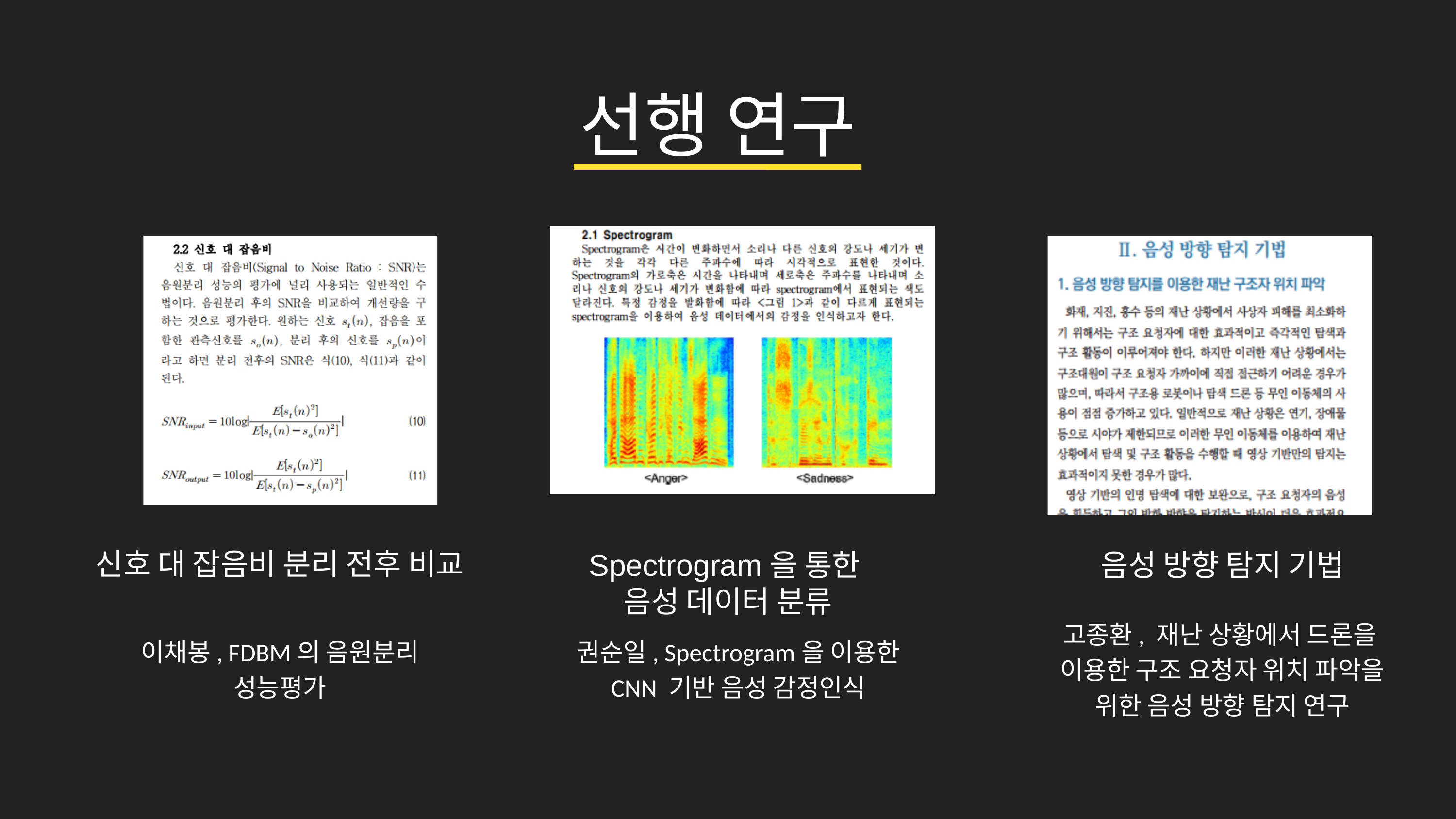

선행 연구

신호 대 잡음비 분리 전후 비교
Spectrogram을 통한
음성 데이터 분류
음성 방향 탐지 기법
고종환, 재난 상황에서 드론을
이용한 구조 요청자 위치 파악을 위한 음성 방향 탐지 연구
이채봉, FDBM의 음원분리 성능평가
권순일, Spectrogram을 이용한 CNN 기반 음성 감정인식